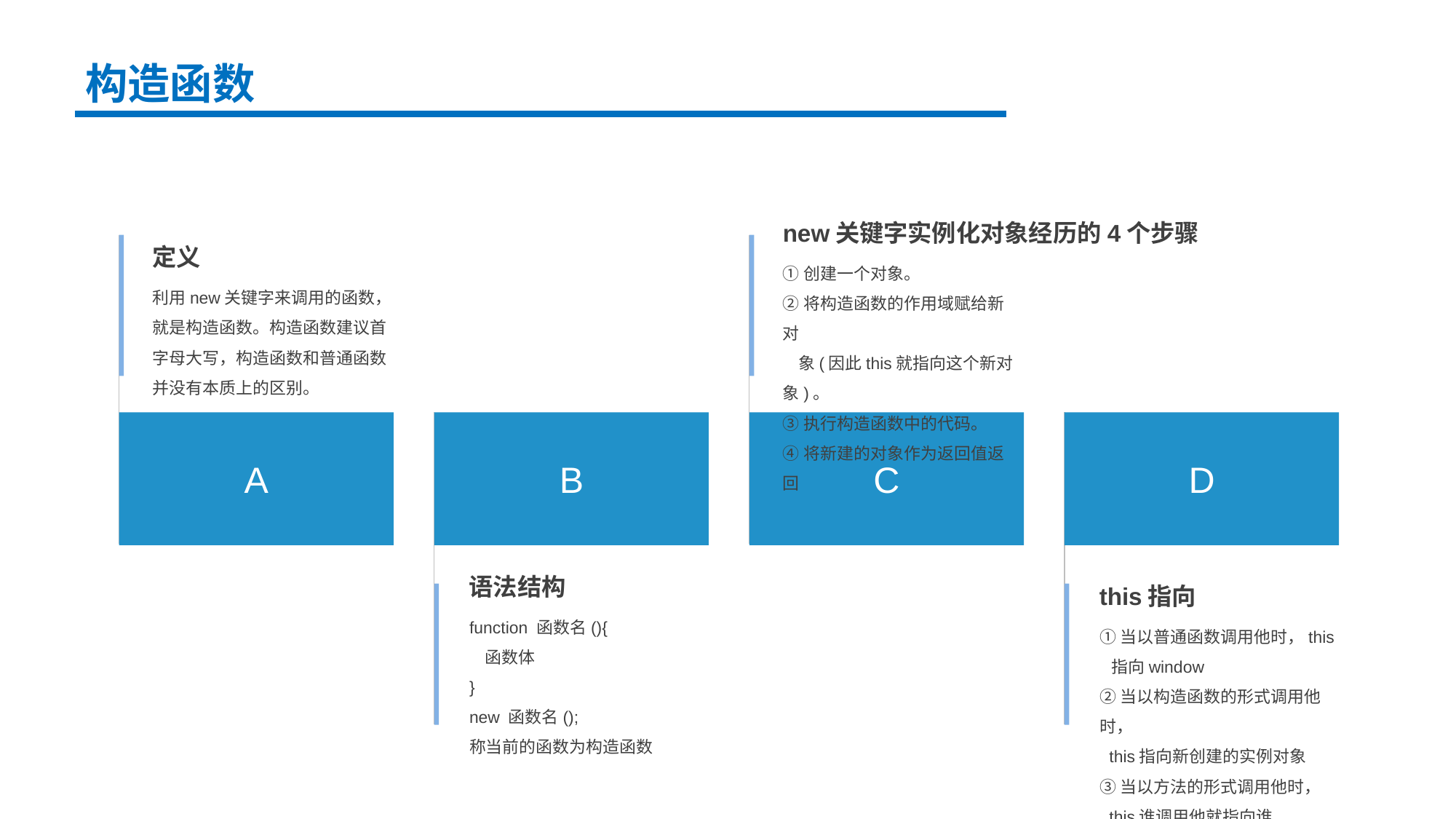

构造函数
new关键字实例化对象经历的4个步骤
①创建一个对象。
②将构造函数的作用域赋给新对
   象(因此this就指向这个新对象)。
③执行构造函数中的代码。
④将新建的对象作为返回值返回

定义
利用new关键字来调用的函数，就是构造函数。构造函数建议首字母大写，构造函数和普通函数并没有本质上的区别。

A
B
C
D

语法结构
function 函数名(){
   函数体
}
new 函数名();
称当前的函数为构造函数
this指向
①当以普通函数调用他时，this
  指向window
②当以构造函数的形式调用他时，
  this指向新创建的实例对象
③当以方法的形式调用他时，
  this谁调用他就指向谁